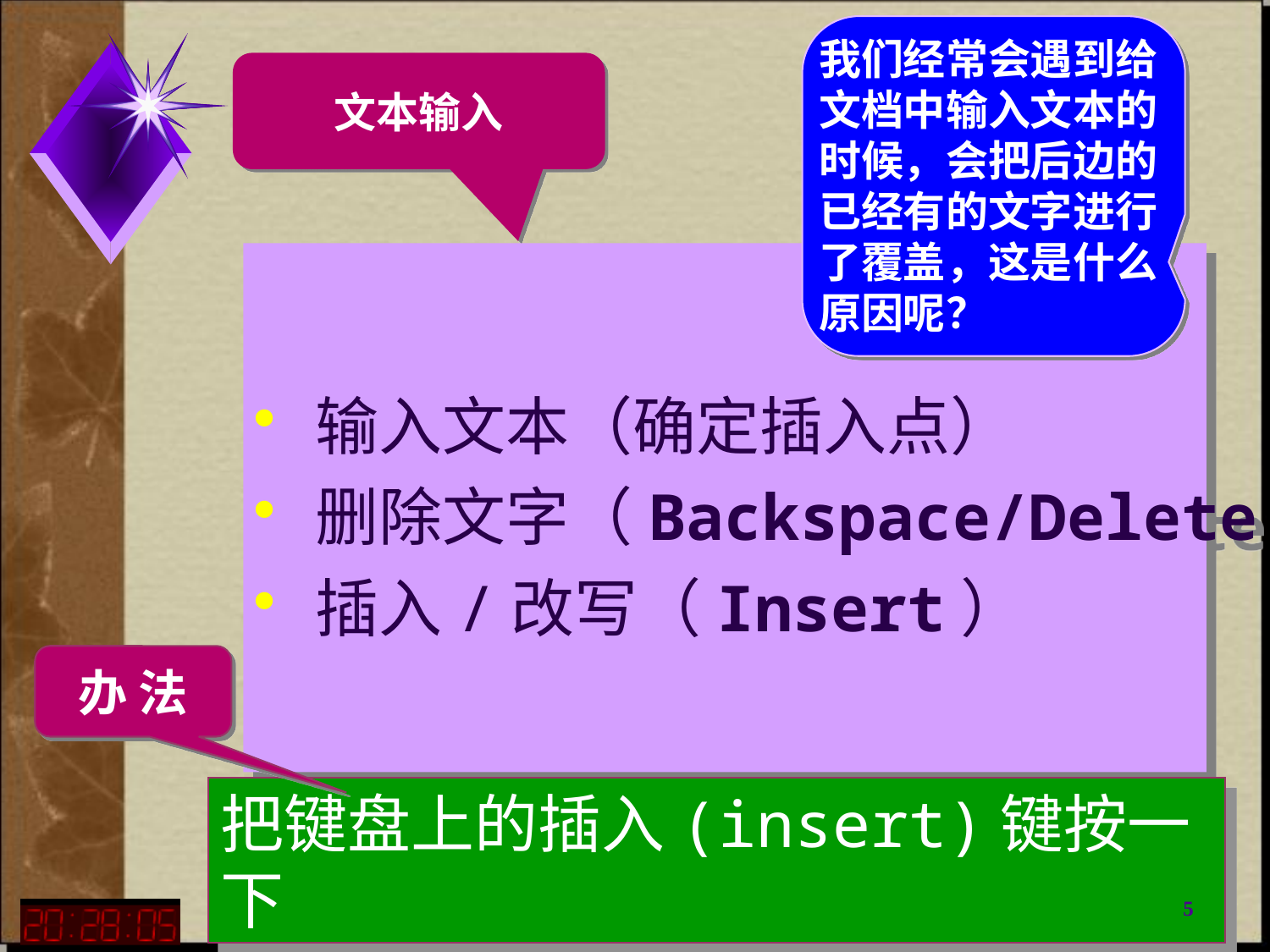

我们经常会遇到给文档中输入文本的时候，会把后边的已经有的文字进行了覆盖，这是什么原因呢？
文本输入
 输入文本（确定插入点）
 删除文字（Backspace/Delete）
 插入/改写（Insert）
办 法
把键盘上的插入(insert)键按一下
5